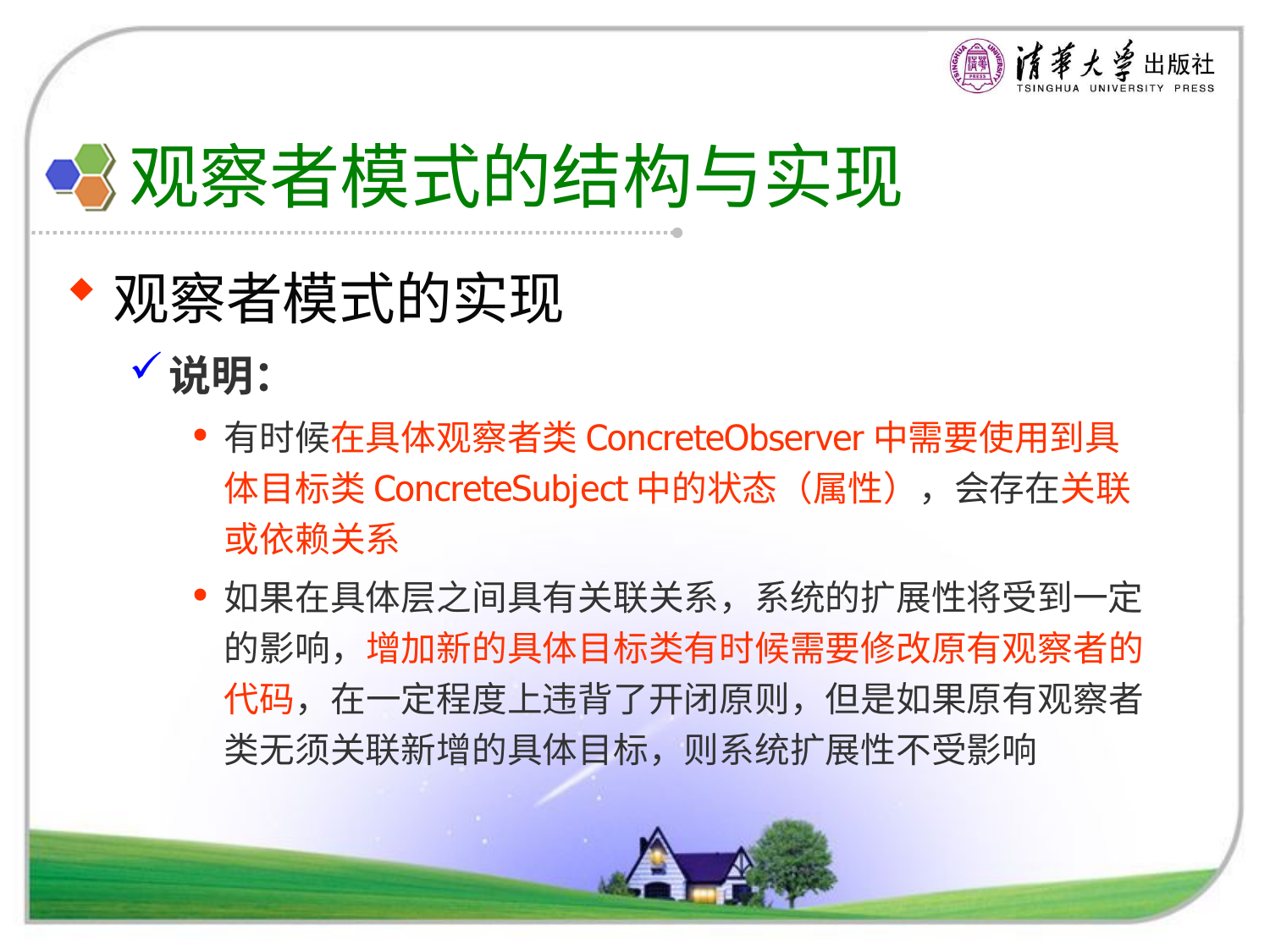

# 观察者模式的结构与实现
观察者模式的实现
说明：
有时候在具体观察者类ConcreteObserver中需要使用到具体目标类ConcreteSubject中的状态（属性），会存在关联或依赖关系
如果在具体层之间具有关联关系，系统的扩展性将受到一定的影响，增加新的具体目标类有时候需要修改原有观察者的代码，在一定程度上违背了开闭原则，但是如果原有观察者类无须关联新增的具体目标，则系统扩展性不受影响